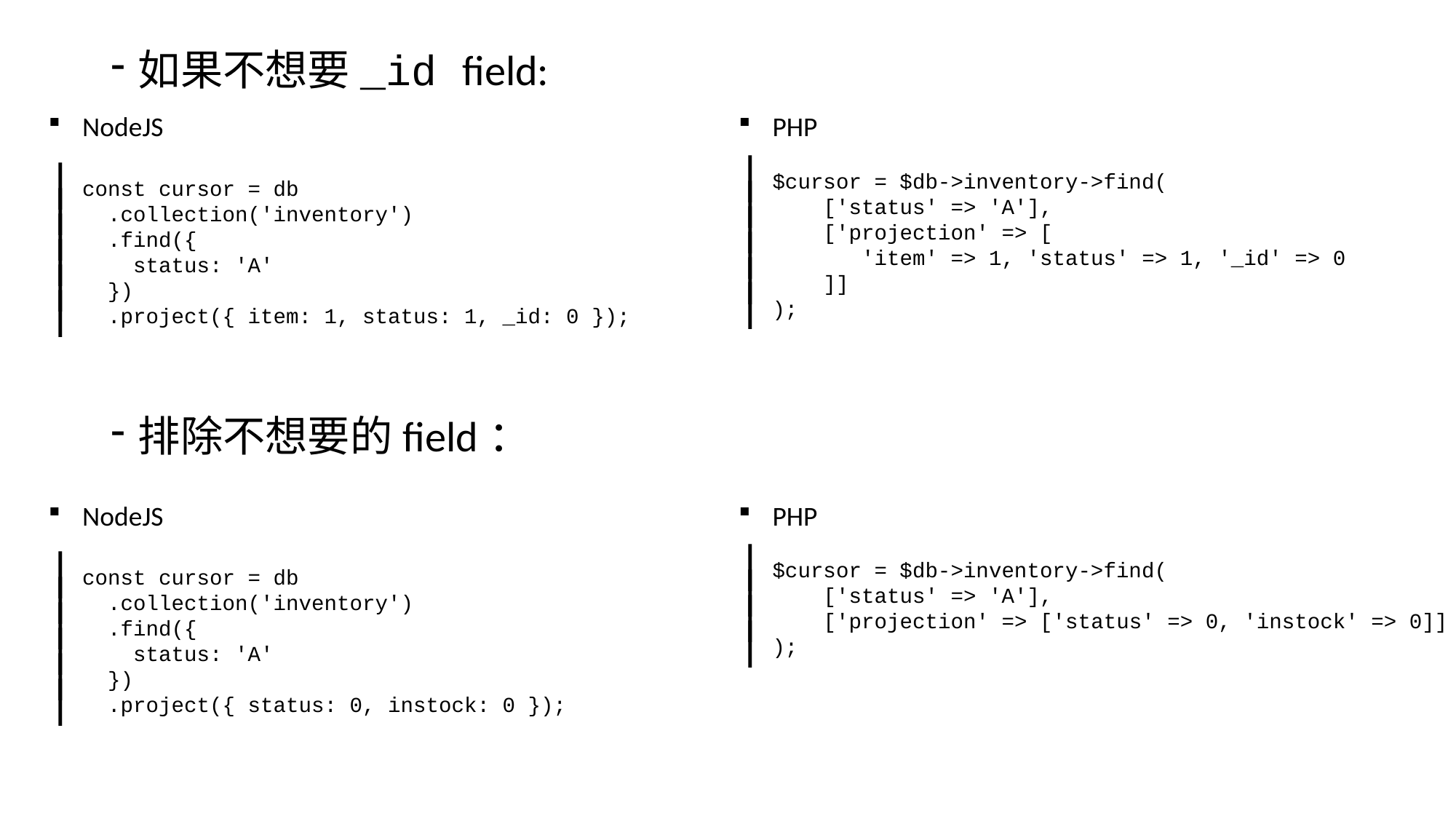

如果不想要_id field:

排除不想要的field：

NodeJS

const cursor = db
  .collection('inventory')
  .find({
    status: 'A'
  })
  .project({ item: 1, status: 1, _id: 0 });
PHP

$cursor = $db->inventory->find(
    ['status' => 'A'],
    ['projection' => [
       'item' => 1, 'status' => 1, '_id' => 0
    ]]
);
NodeJS

const cursor = db
  .collection('inventory')
  .find({
    status: 'A'
  })
  .project({ status: 0, instock: 0 });
PHP

$cursor = $db->inventory->find(
    ['status' => 'A'],
    ['projection' => ['status' => 0, 'instock' => 0]]
);